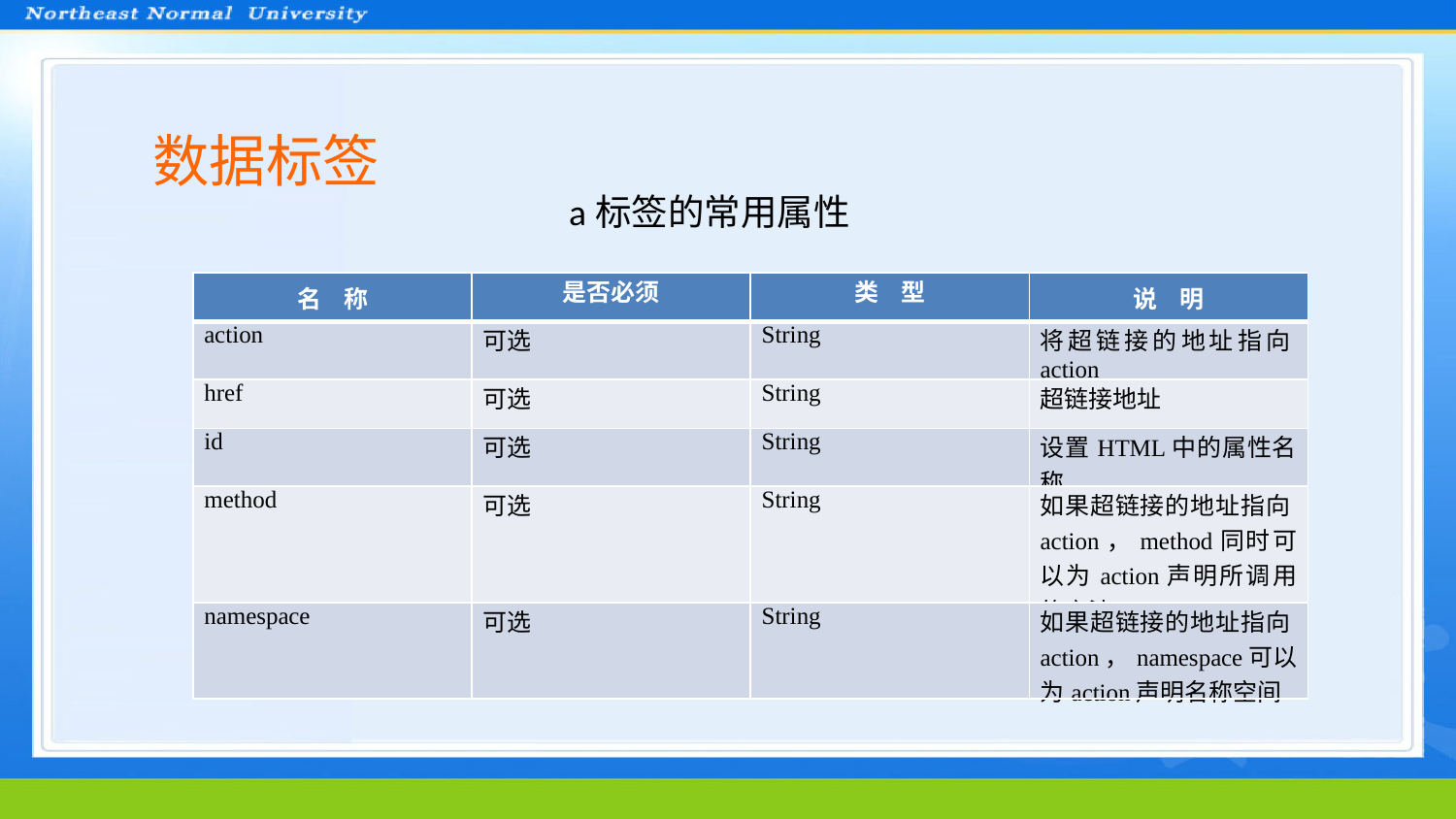

数据标签
a标签的常用属性
| 名 称 | 是否必须 | 类 型 | 说 明 |
| --- | --- | --- | --- |
| action | 可选 | String | 将超链接的地址指向action |
| href | 可选 | String | 超链接地址 |
| id | 可选 | String | 设置HTML中的属性名称 |
| method | 可选 | String | 如果超链接的地址指向action，method同时可以为action声明所调用的方法 |
| namespace | 可选 | String | 如果超链接的地址指向action，namespace可以为action声明名称空间 |